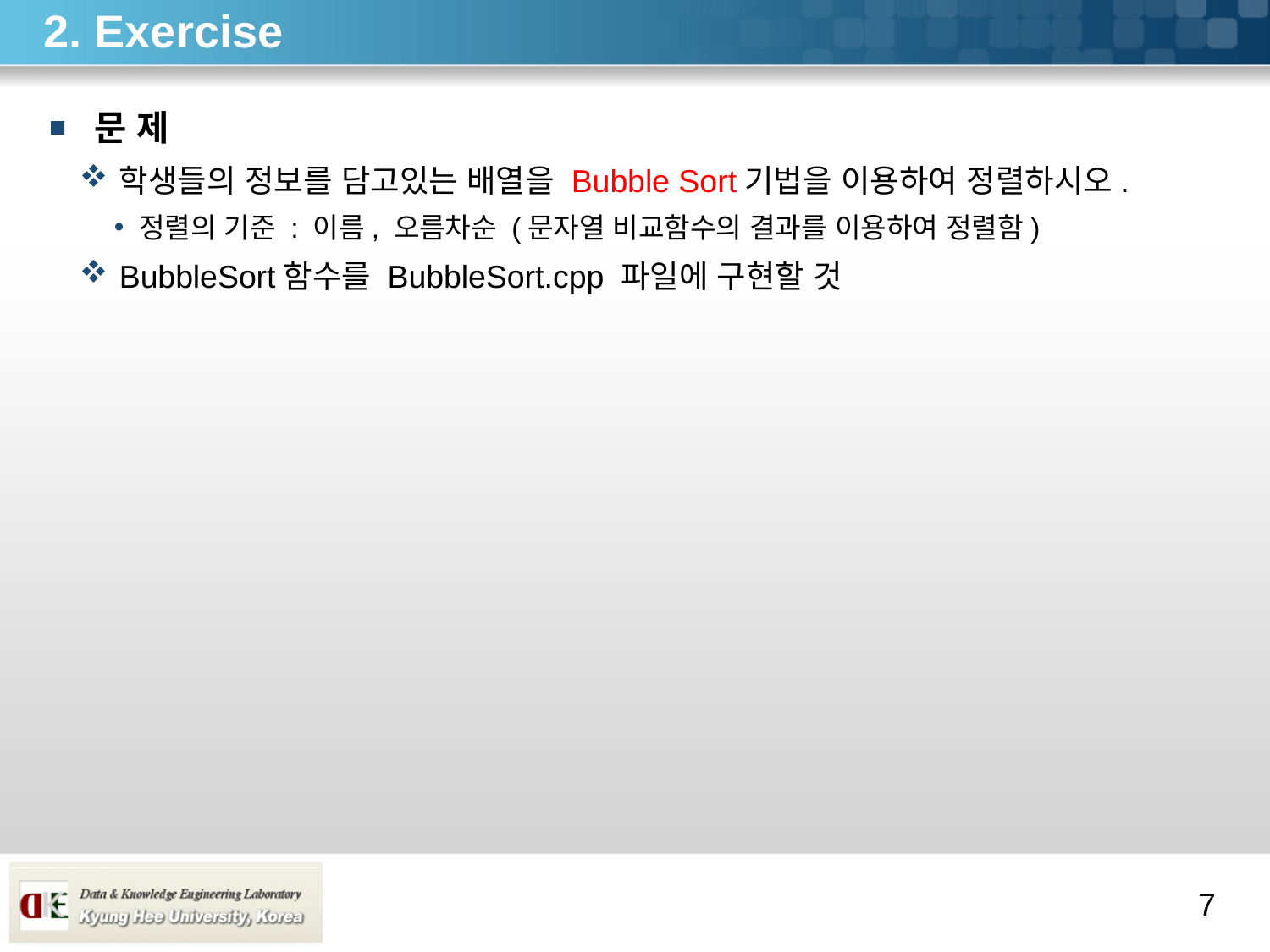

# 2. Exercise
문 제
학생들의 정보를 담고있는 배열을 Bubble Sort기법을 이용하여 정렬하시오.
정렬의 기준 : 이름, 오름차순 (문자열 비교함수의 결과를 이용하여 정렬함)
BubbleSort함수를 BubbleSort.cpp 파일에 구현할 것